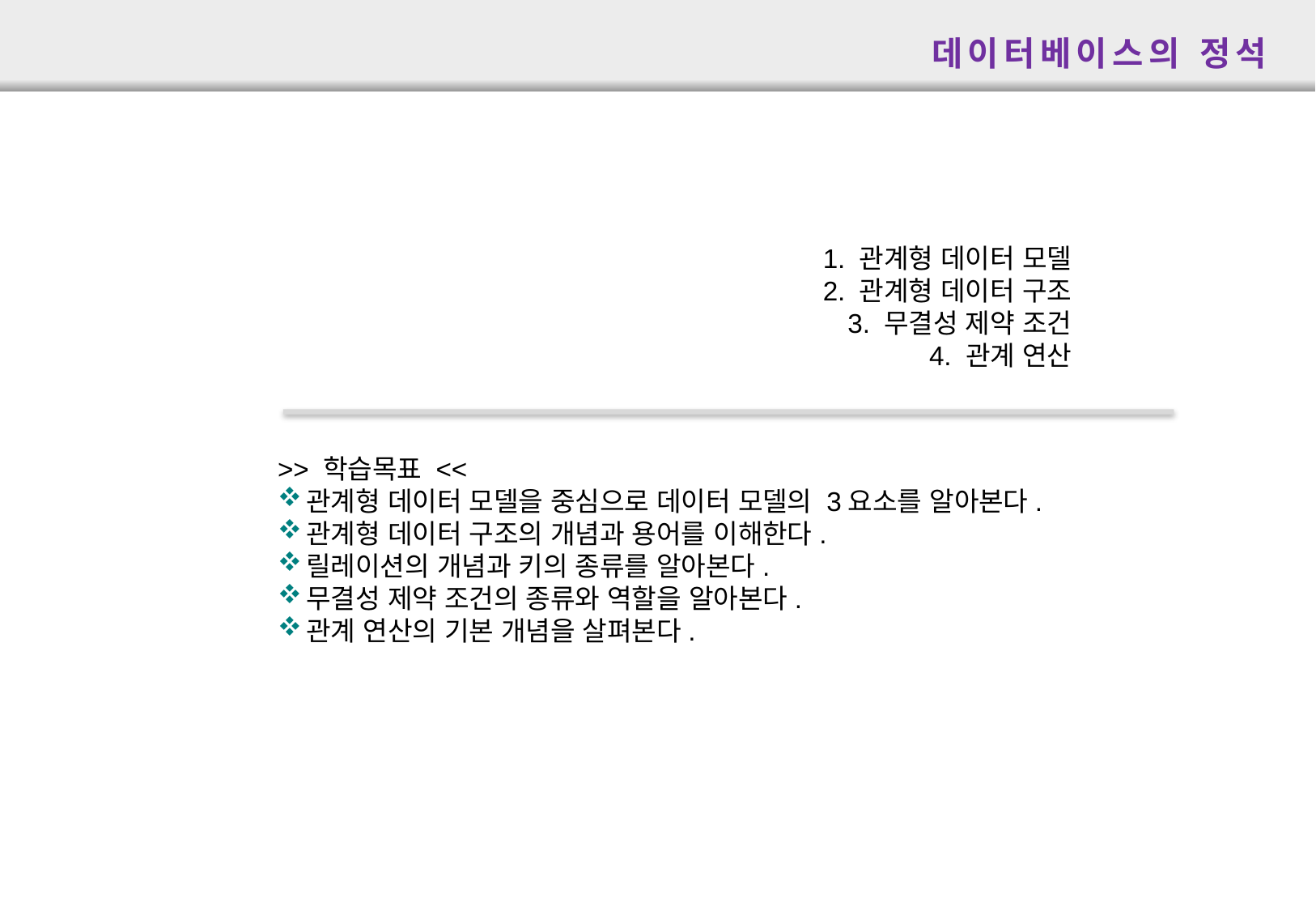

데이터베이스의 정석
1. 관계형 데이터 모델
2. 관계형 데이터 구조
3. 무결성 제약 조건
4. 관계 연산

>> 학습목표 <<
관계형 데이터 모델을 중심으로 데이터 모델의 3요소를 알아본다.
관계형 데이터 구조의 개념과 용어를 이해한다.
릴레이션의 개념과 키의 종류를 알아본다.
무결성 제약 조건의 종류와 역할을 알아본다.
관계 연산의 기본 개념을 살펴본다.